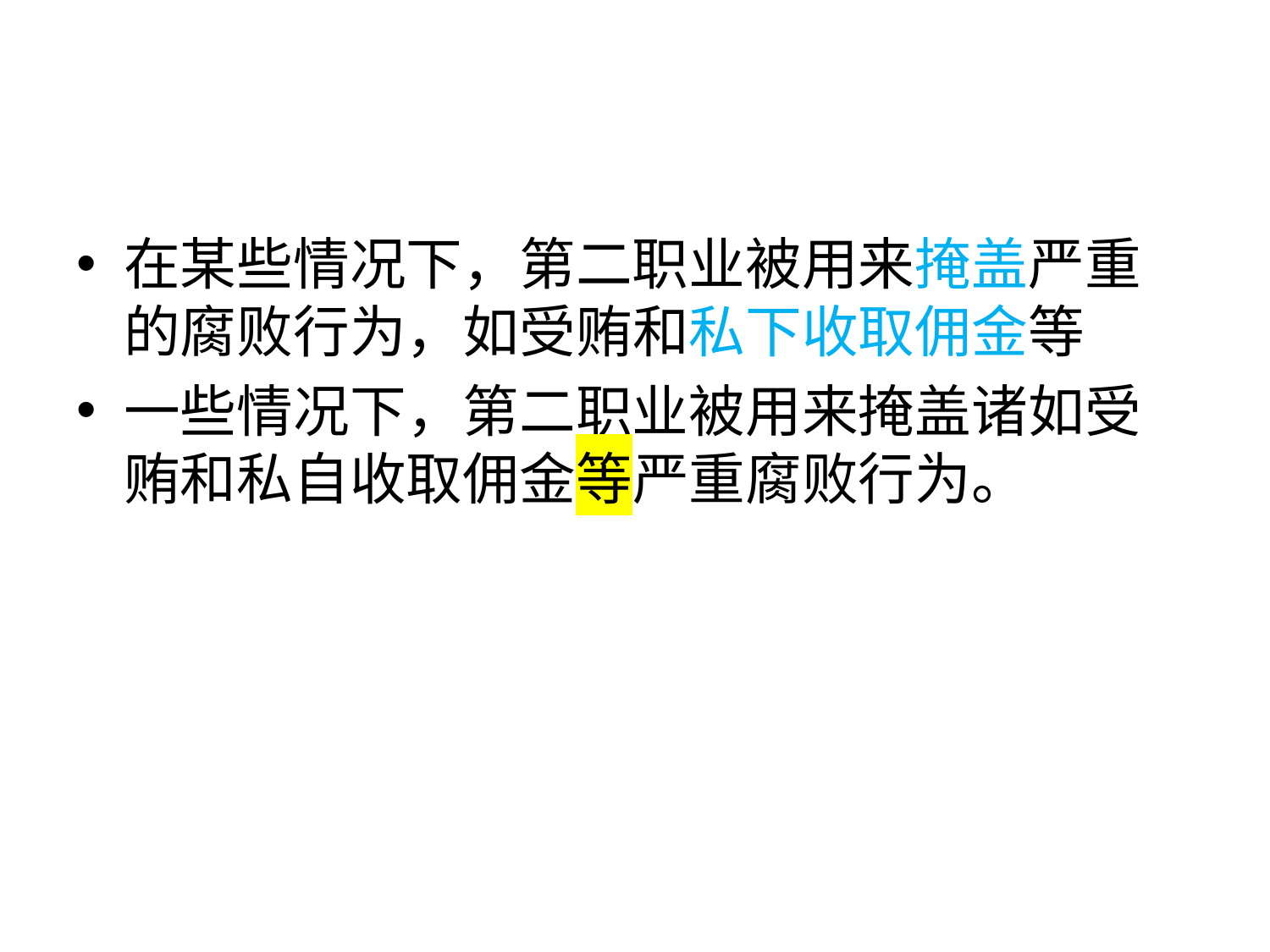

#
在某些情况下，第二职业被用来掩盖严重的腐败行为，如受贿和私下收取佣金等
一些情况下，第二职业被用来掩盖诸如受贿和私自收取佣金等严重腐败行为。